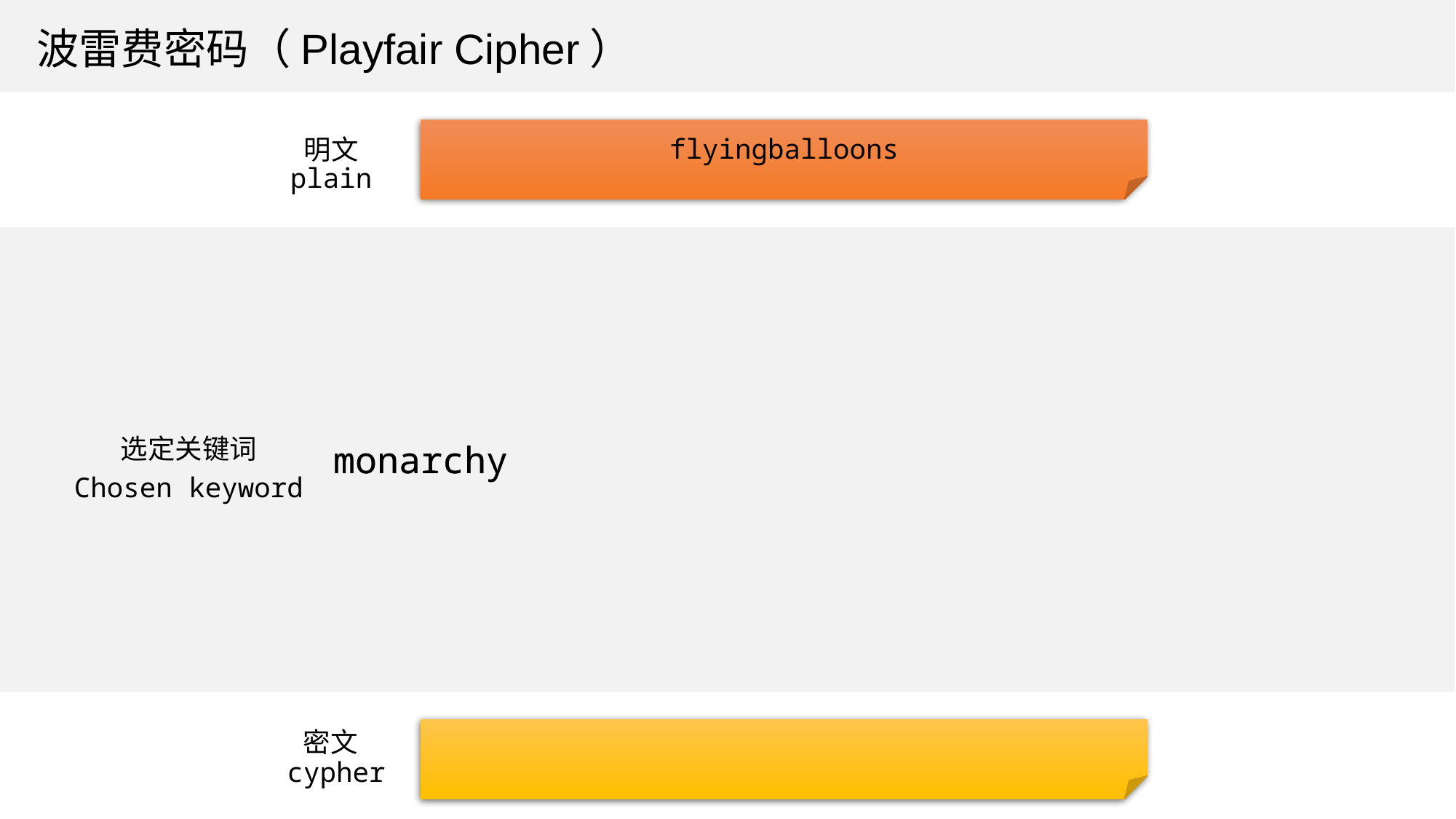

波雷费密码（Playfair Cipher）
flyingballoons
明文
plain

选定关键词
monarchy
monarchy
Chosen keyword

密文
cypher